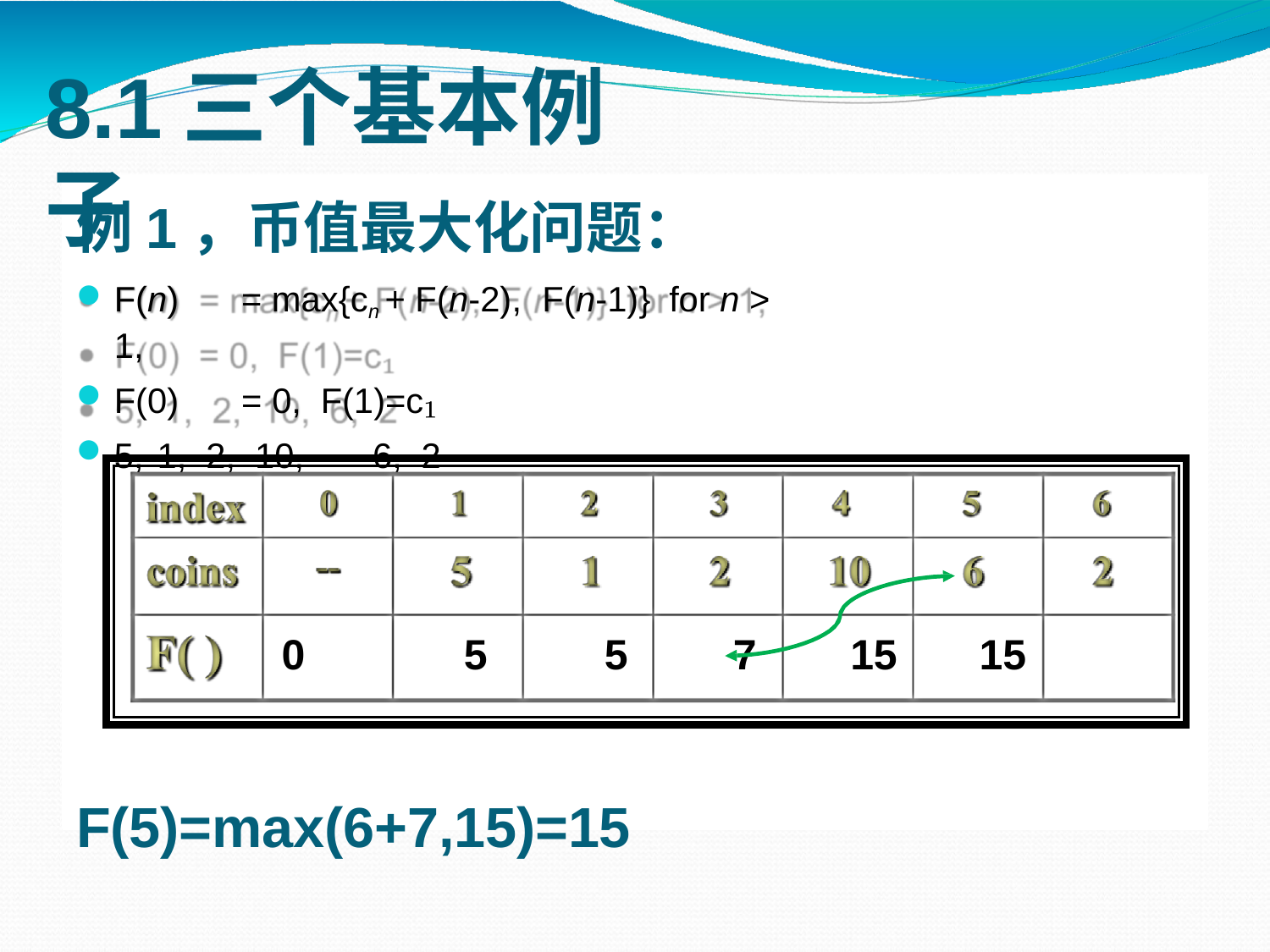

# 8.1三个基本例子
例1，币值最大化问题：
F(n)	= max{cn + F(n-2),	F(n-1)}	for n > 1,
F(0)	= 0,	F(1)=c₁
5,	1,	2,	10,	6,	2

0	5	5	7	15	15

F(5)=max(6+7,15)=15